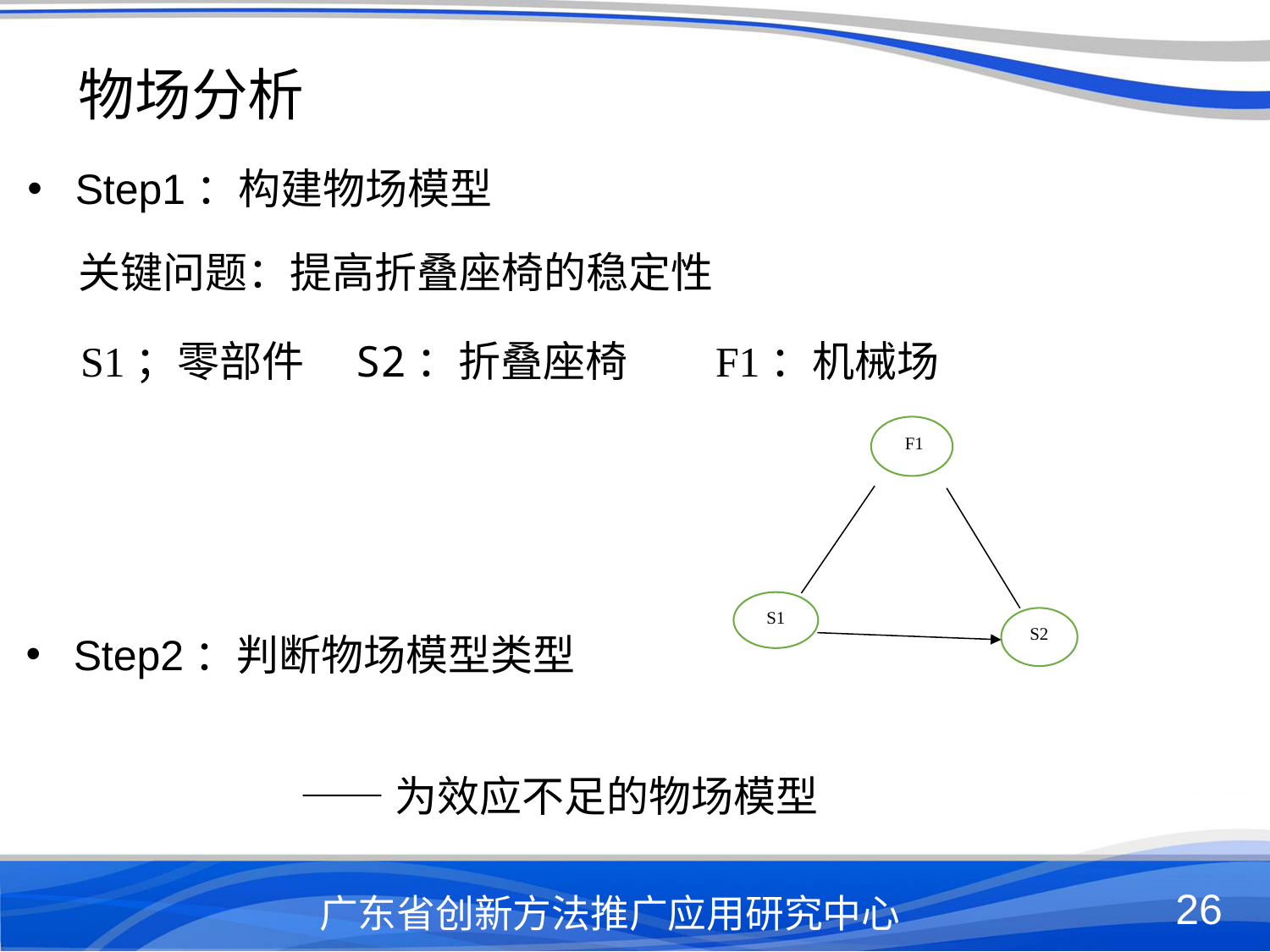

物场分析
Step1：构建物场模型
关键问题：提高折叠座椅的稳定性
S1；零部件 	 S2：折叠座椅	F1：机械场

F1

S1
S2
Step2：判断物场模型类型

——为效应不足的物场模型
广东省创新方法推广应用研究中心
26